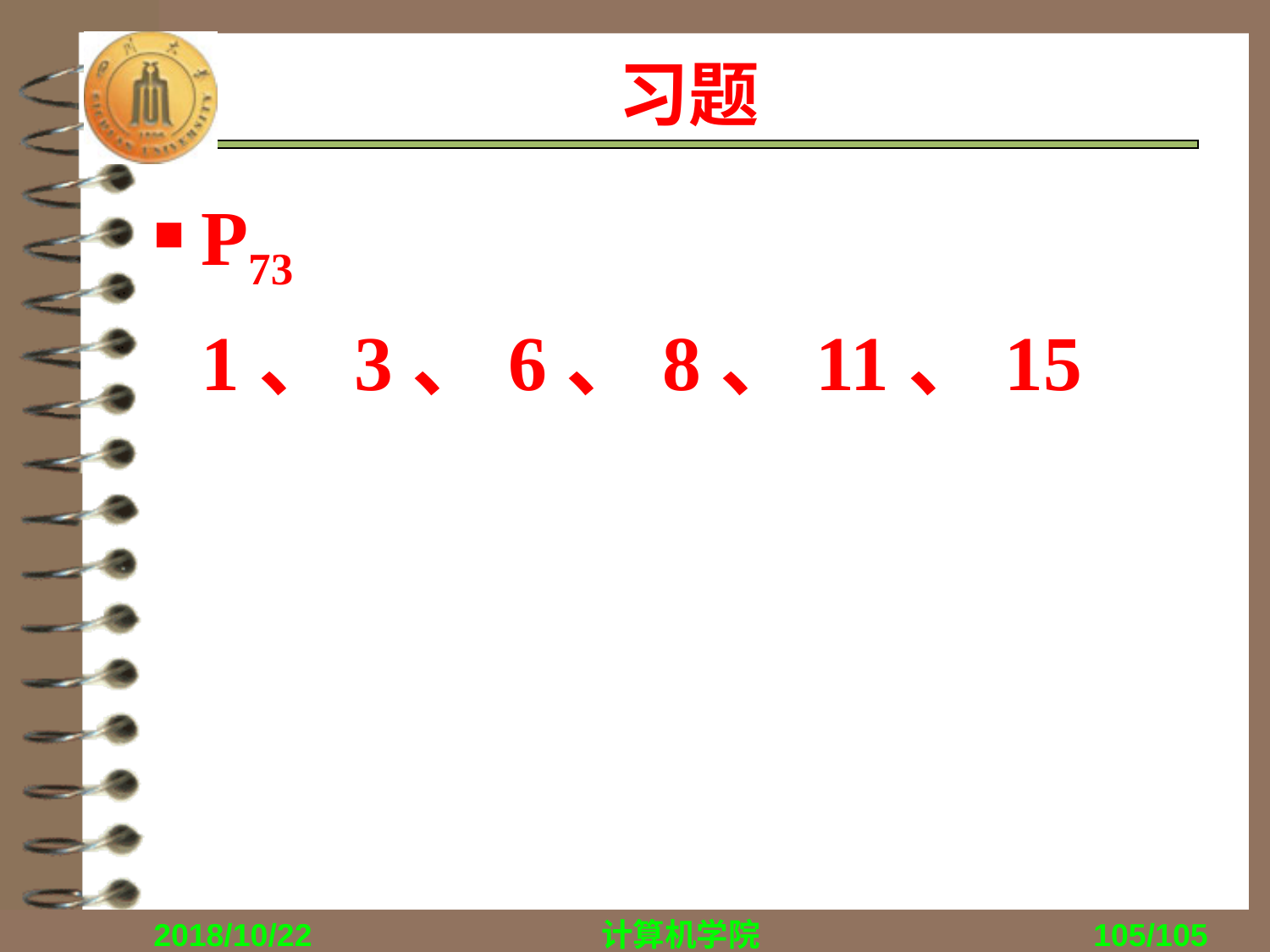

# 习题
P73    1、3、6、8、11、15
2018/10/22
计算机学院
105/105